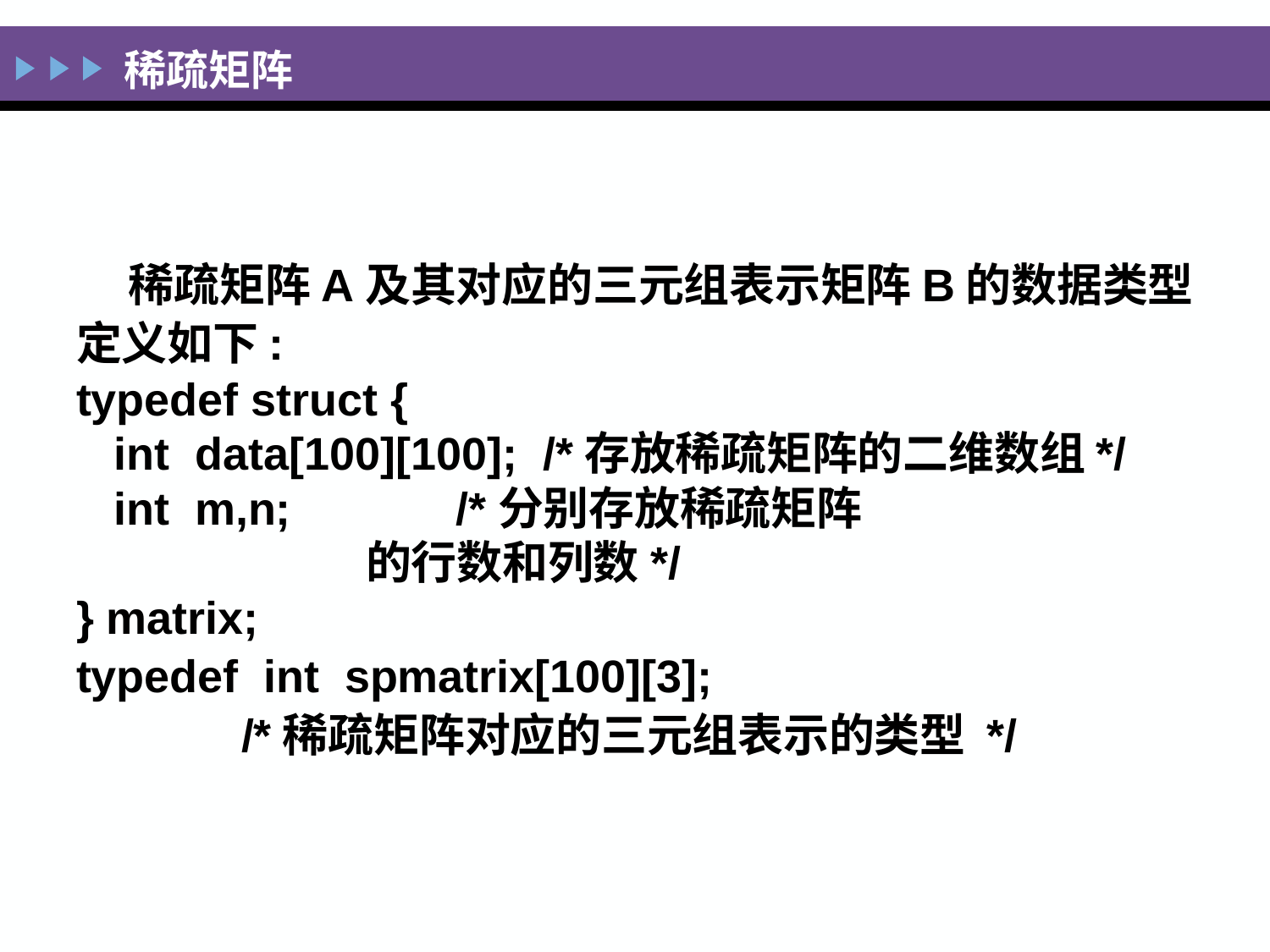

稀疏矩阵
# 稀疏矩阵A及其对应的三元组表示矩阵B的数据类型定义如下: typedef struct { int  data[100][100];  /*存放稀疏矩阵的二维数组*/ int  m,n;             /*分别存放稀疏矩阵 的行数和列数*/ } matrix; typedef  int  spmatrix[100][3]; /*稀疏矩阵对应的三元组表示的类型 */